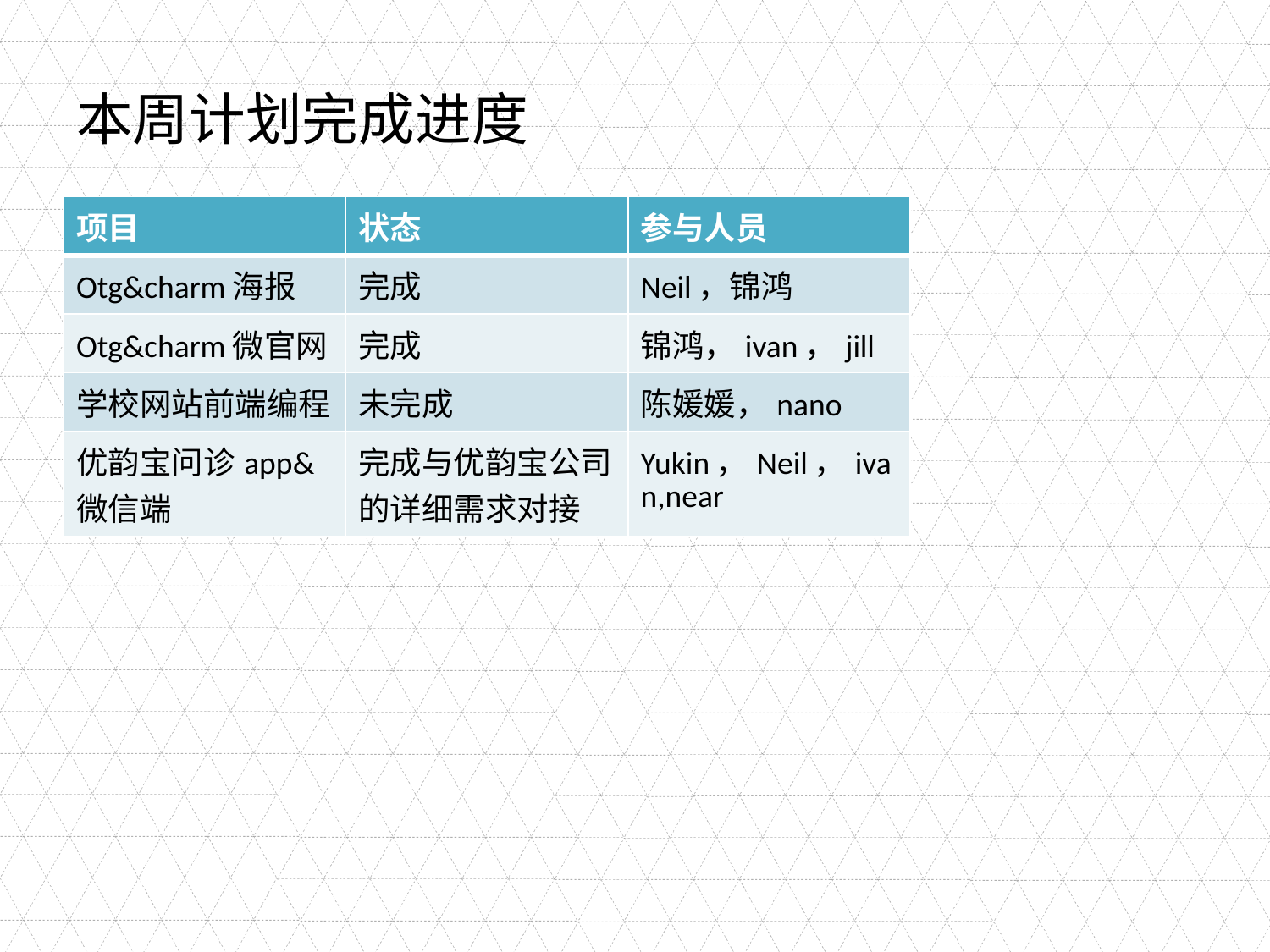

# 本周计划完成进度
| 项目 | 状态 | 参与人员 |
| --- | --- | --- |
| Otg&charm海报 | 完成 | Neil，锦鸿 |
| Otg&charm微官网 | 完成 | 锦鸿，ivan，jill |
| 学校网站前端编程 | 未完成 | 陈媛媛，nano |
| 优韵宝问诊app&微信端 | 完成与优韵宝公司的详细需求对接 | Yukin，Neil，ivan,near |